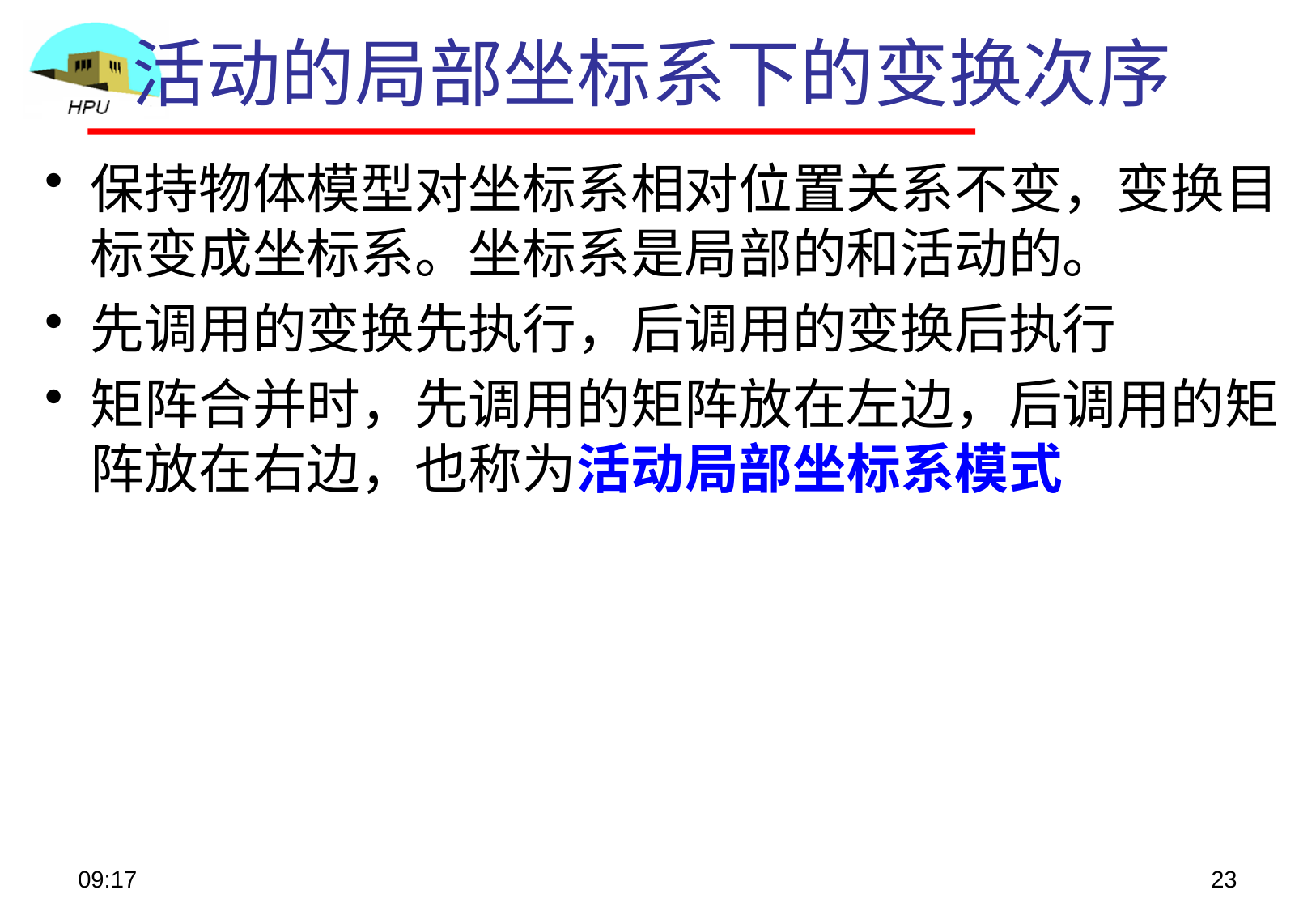

# 活动的局部坐标系下的变换次序
保持物体模型对坐标系相对位置关系不变，变换目标变成坐标系。坐标系是局部的和活动的。
先调用的变换先执行，后调用的变换后执行
矩阵合并时，先调用的矩阵放在左边，后调用的矩阵放在右边，也称为活动局部坐标系模式

09:17
23